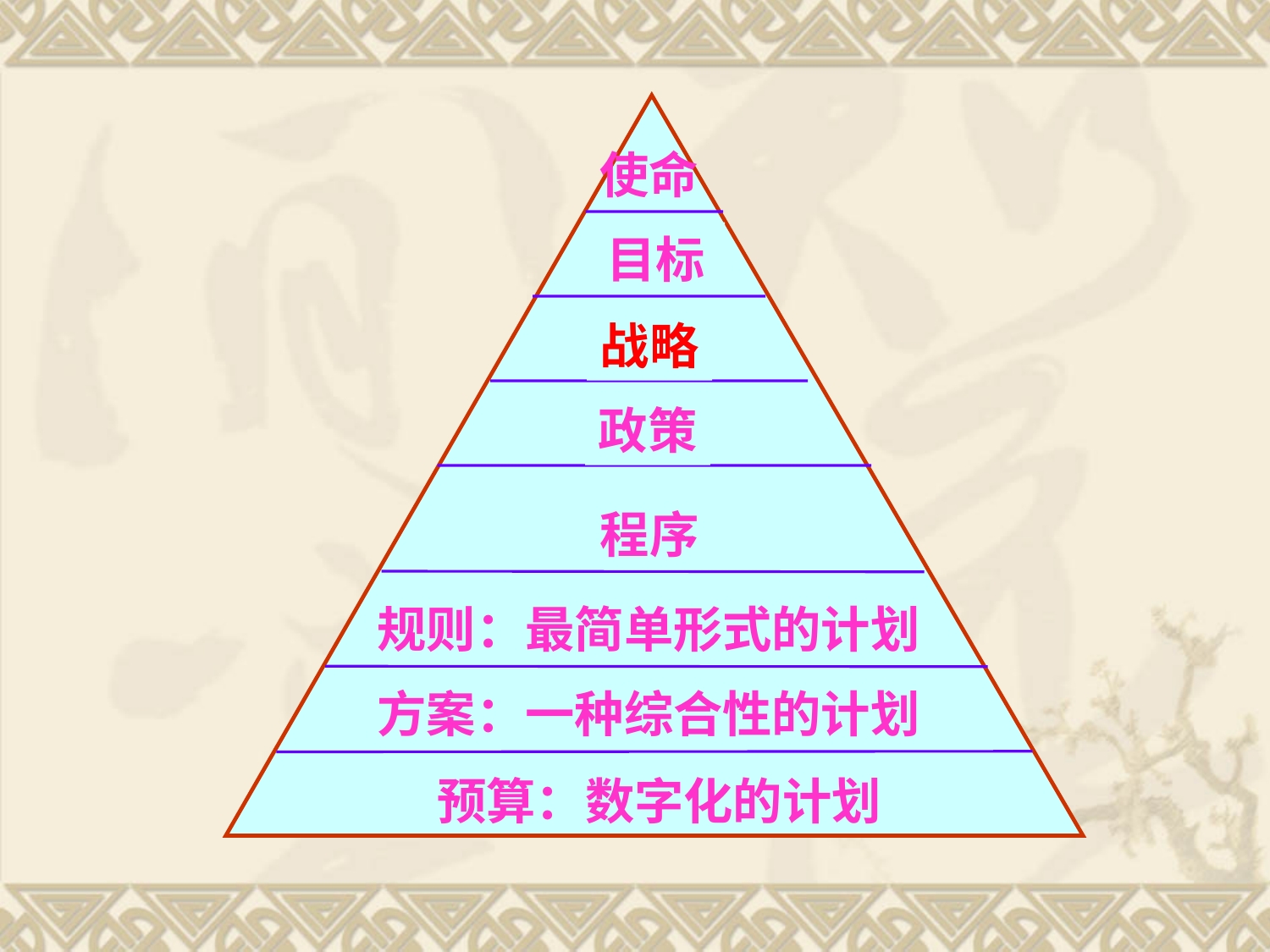

使命
目标
战略
政策
程序
规则：最简单形式的计划
方案：一种综合性的计划
预算：数字化的计划